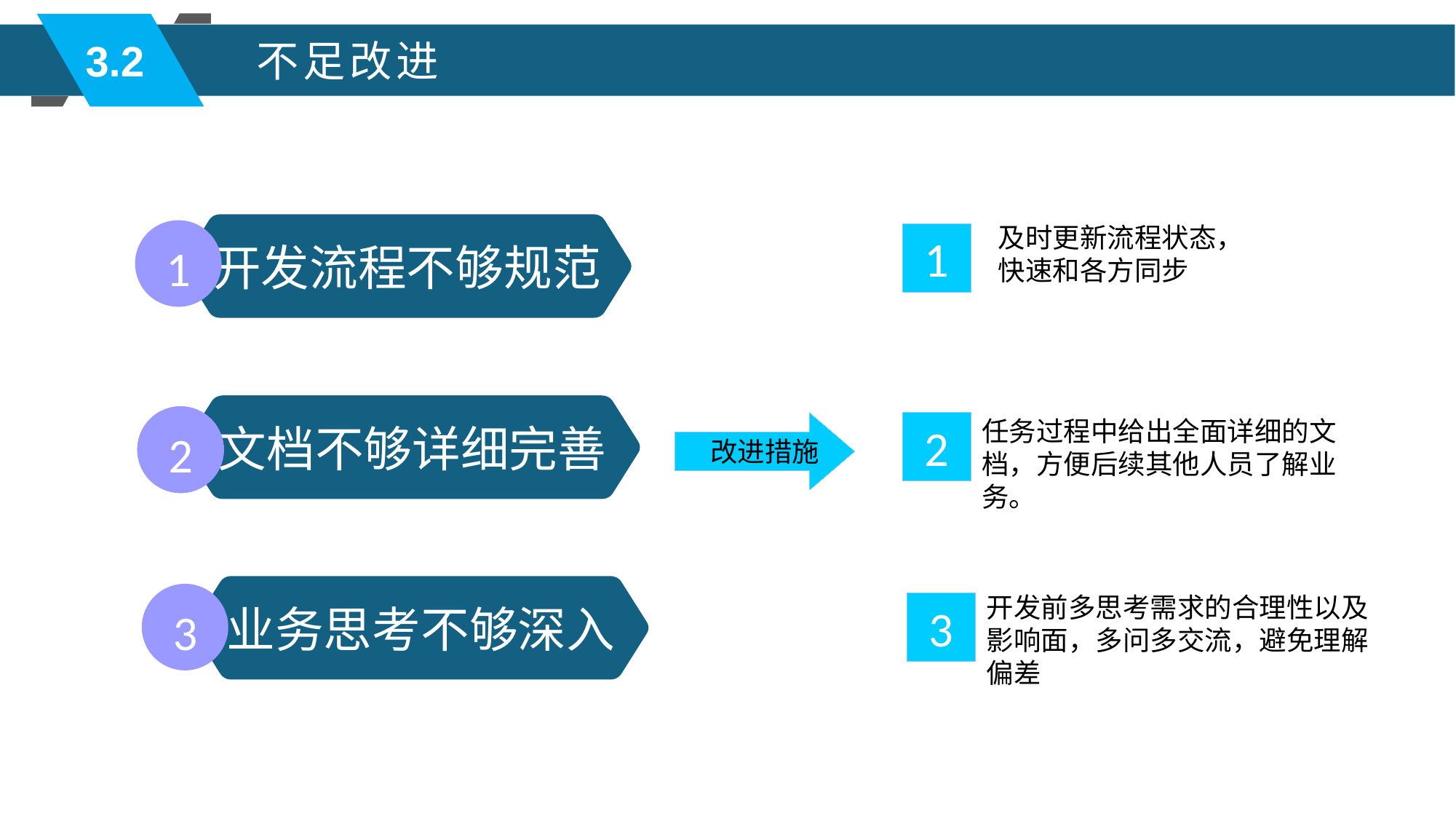

3.2
不足改进

开发流程不够规范
及时更新流程状态，
快速和各方同步
1
1
文档不够详细完善
2
2
2
任务过程中给出全面详细的文档，方便后续其他人员了解业务。
改进措施
2
业务思考不够深入
3
开发前多思考需求的合理性以及影响面，多问多交流，避免理解偏差
3